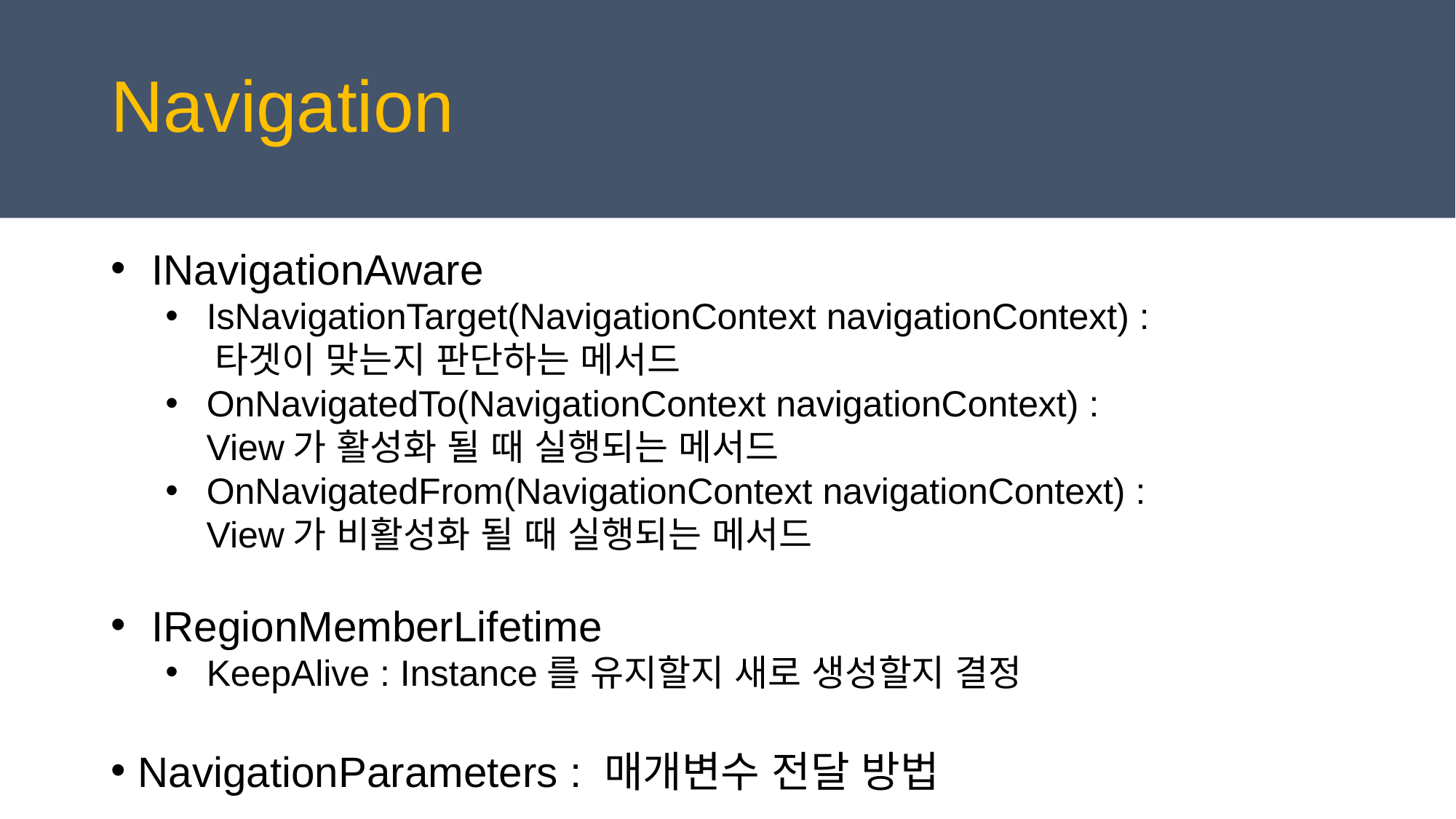

Navigation
INavigationAware
IsNavigationTarget(NavigationContext navigationContext) :
    타겟이 맞는지 판단하는 메서드
OnNavigatedTo(NavigationContext navigationContext) :
    View가 활성화 될 때 실행되는 메서드
OnNavigatedFrom(NavigationContext navigationContext) :
    View가 비활성화 될 때 실행되는 메서드

IRegionMemberLifetime
KeepAlive : Instance를 유지할지 새로 생성할지 결정

NavigationParameters : 매개변수 전달 방법